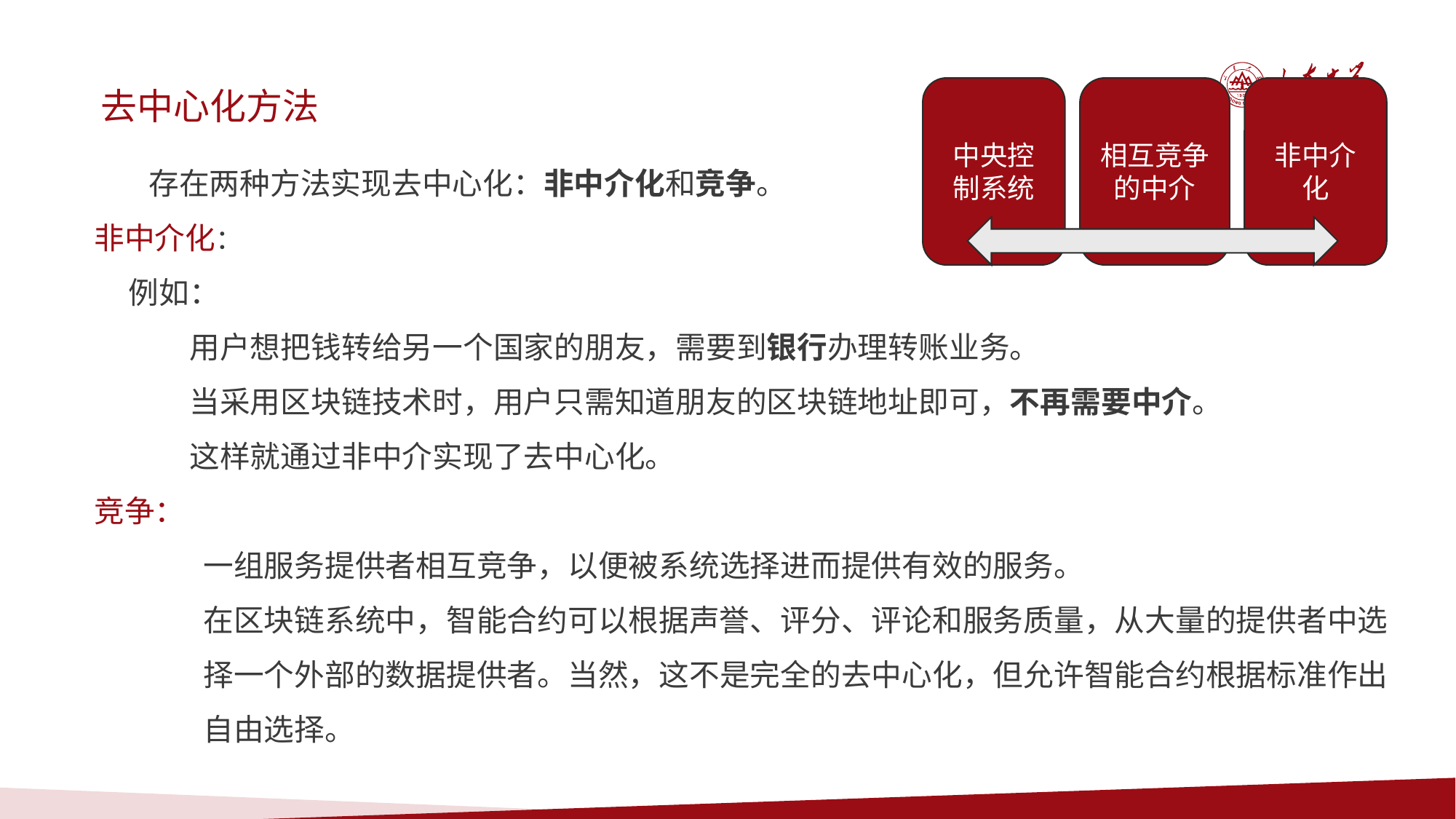

去中心化方法
中央控制系统
相互竞争的中介
非中介化

存在两种方法实现去中心化：非中介化和竞争。
非中介化：
    例如：
     用户想把钱转给另一个国家的朋友，需要到银行办理转账业务。
     当采用区块链技术时，用户只需知道朋友的区块链地址即可，不再需要中介。
     这样就通过非中介实现了去中心化。
竞争：
一组服务提供者相互竞争，以便被系统选择进而提供有效的服务。
在区块链系统中，智能合约可以根据声誉、评分、评论和服务质量，从大量的提供者中选择一个外部的数据提供者。当然，这不是完全的去中心化，但允许智能合约根据标准作出自由选择。